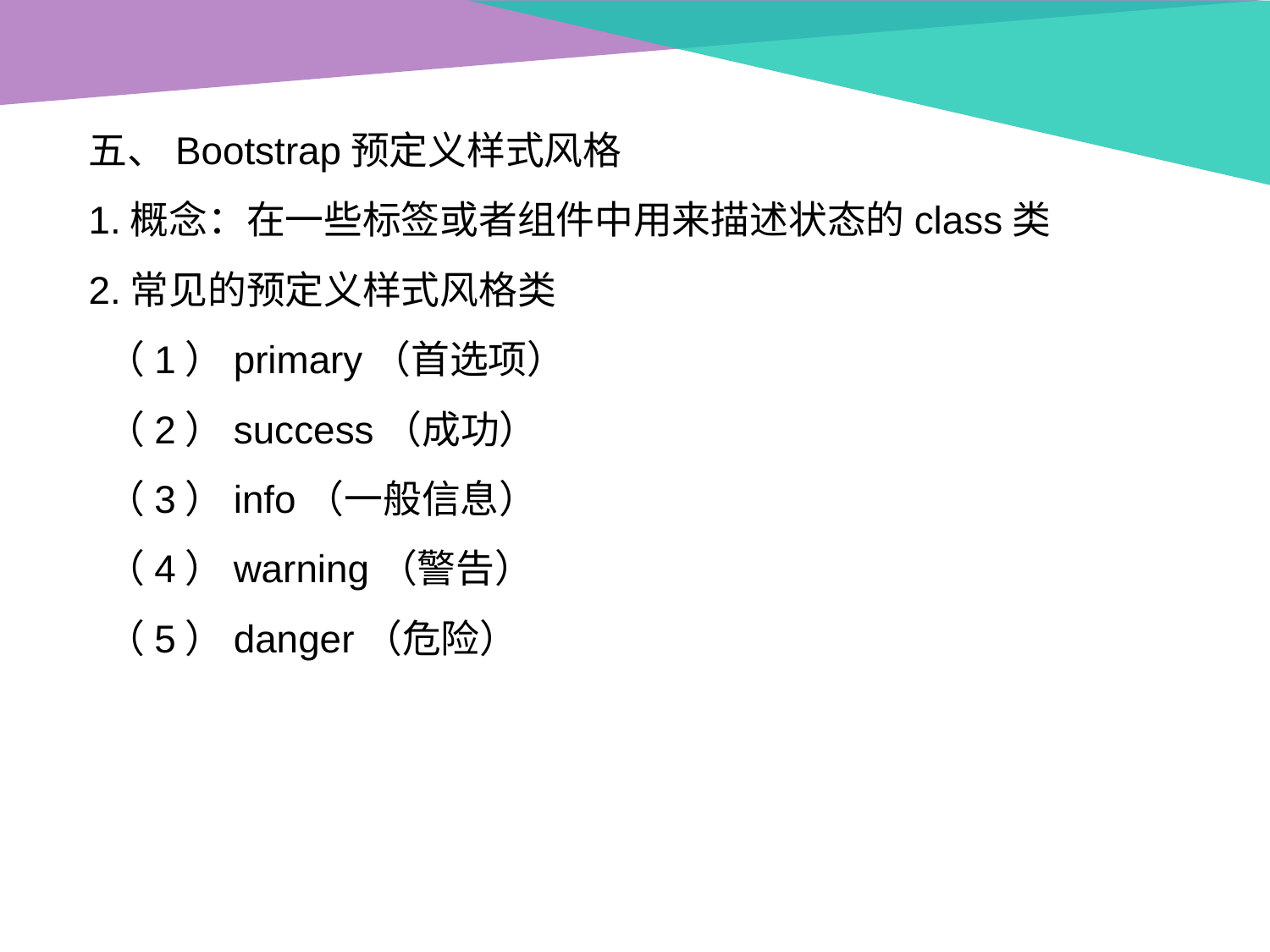

五、Bootstrap预定义样式风格
1.概念：在一些标签或者组件中用来描述状态的class类
2.常见的预定义样式风格类
 （1）primary（首选项）
 （2）success（成功）
 （3）info（一般信息）
 （4）warning（警告）
 （5）danger（危险）